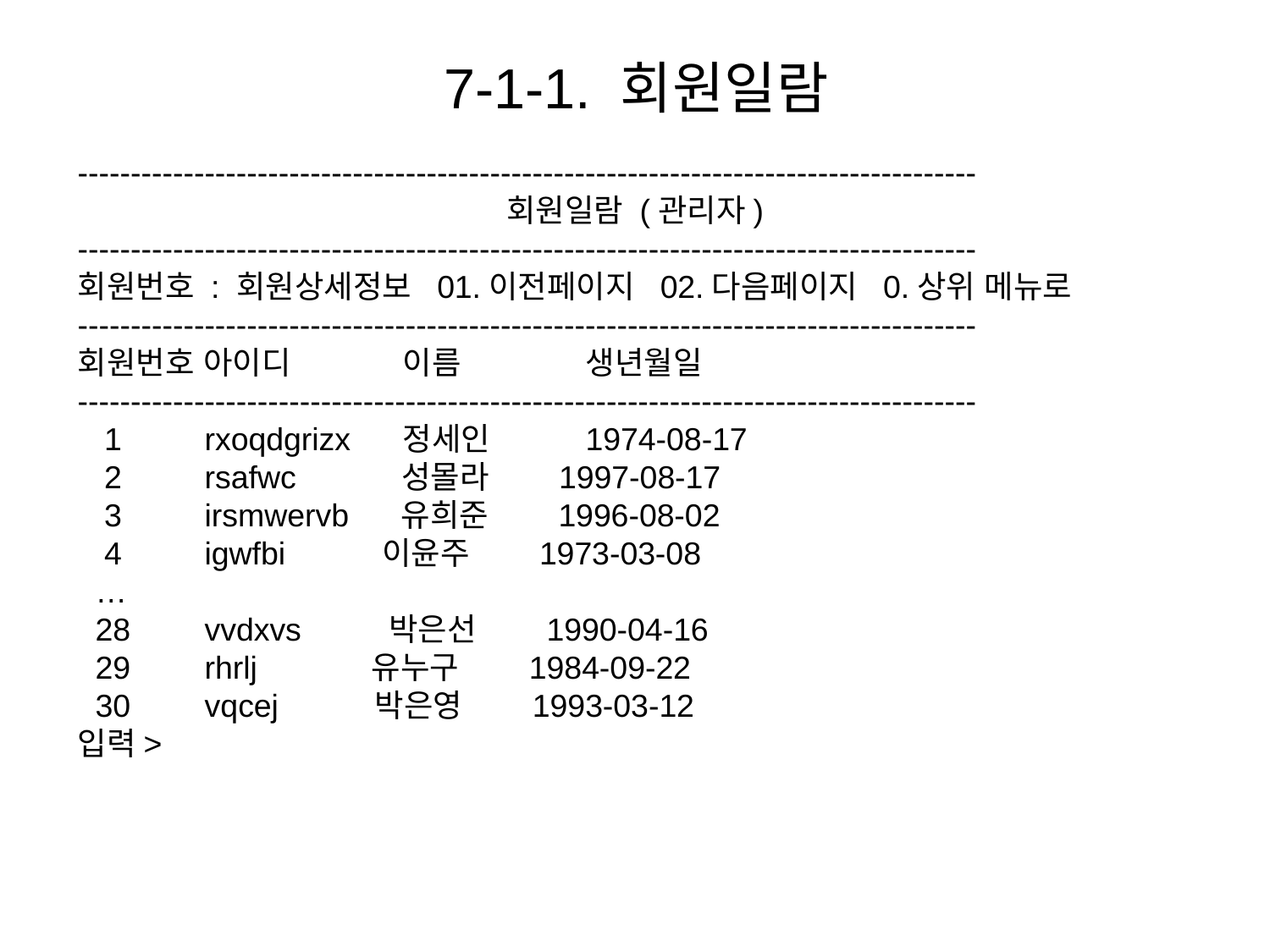

# 7-1-1. 회원일람
-------------------------------------------------------------------------------------
회원일람 (관리자)
-------------------------------------------------------------------------------------
회원번호 : 회원상세정보  01.이전페이지  02.다음페이지  0.상위 메뉴로
-------------------------------------------------------------------------------------
회원번호 아이디	        이름	생년월일
-------------------------------------------------------------------------------------
   1  	rxoqdgrizx     정세인      	1974-08-17
   2 	rsafwc 	       성몰라       1997-08-17
   3  	irsmwervb     유희준       1996-08-02
   4  	igwfbi          이윤주       1973-03-08
  …
  28	vvdxvs         박은선       1990-04-16
  29  	rhrlj            유누구       1984-09-22
  30  	vqcej          박은영       1993-03-12
입력>